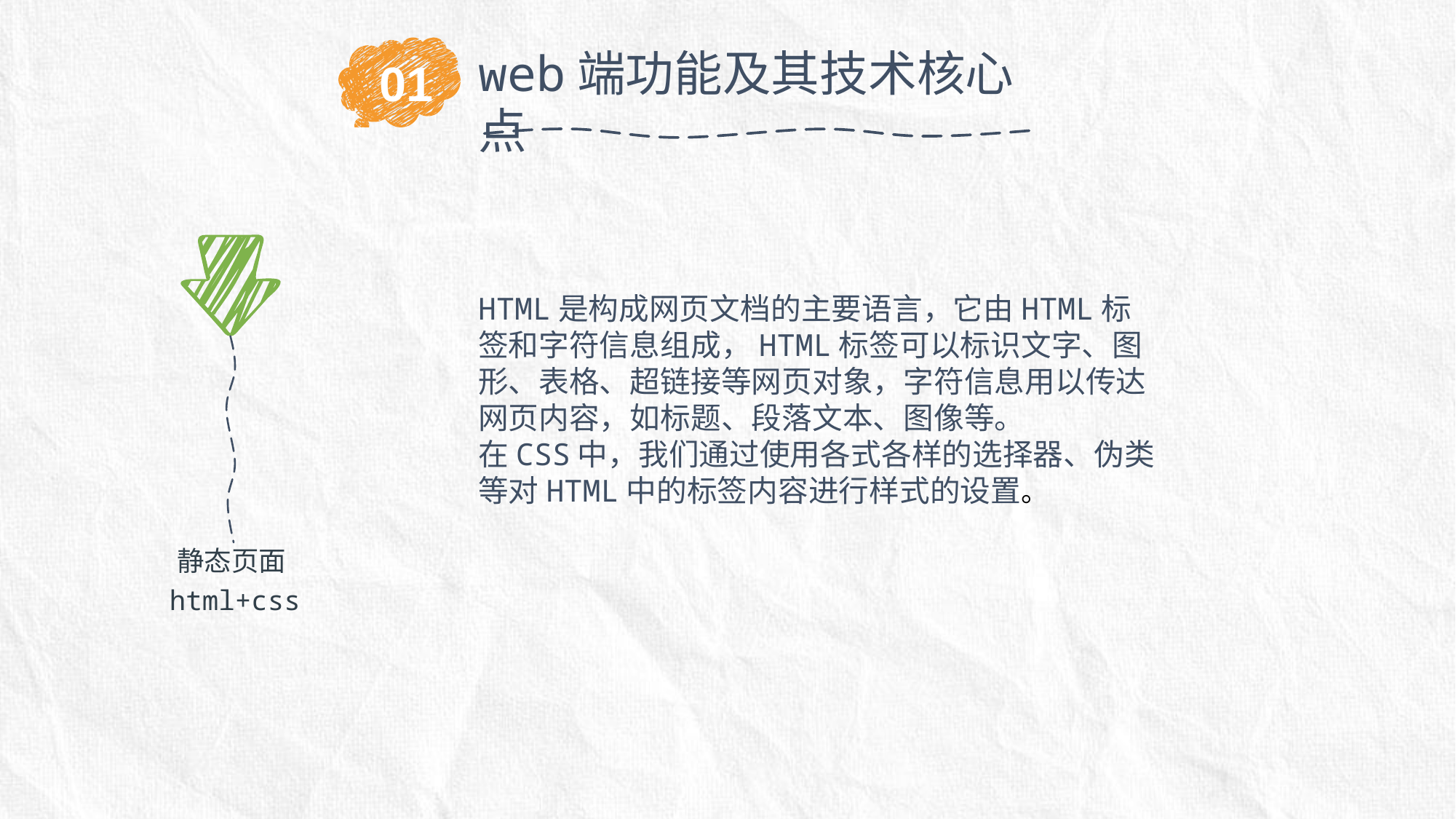

web端功能及其技术核心点

01

HTML是构成网页文档的主要语言，它由HTML标签和字符信息组成，HTML标签可以标识文字、图形、表格、超链接等网页对象，字符信息用以传达网页内容，如标题、段落文本、图像等。
在CSS中，我们通过使用各式各样的选择器、伪类等对HTML中的标签内容进行样式的设置。

静态页面html+css